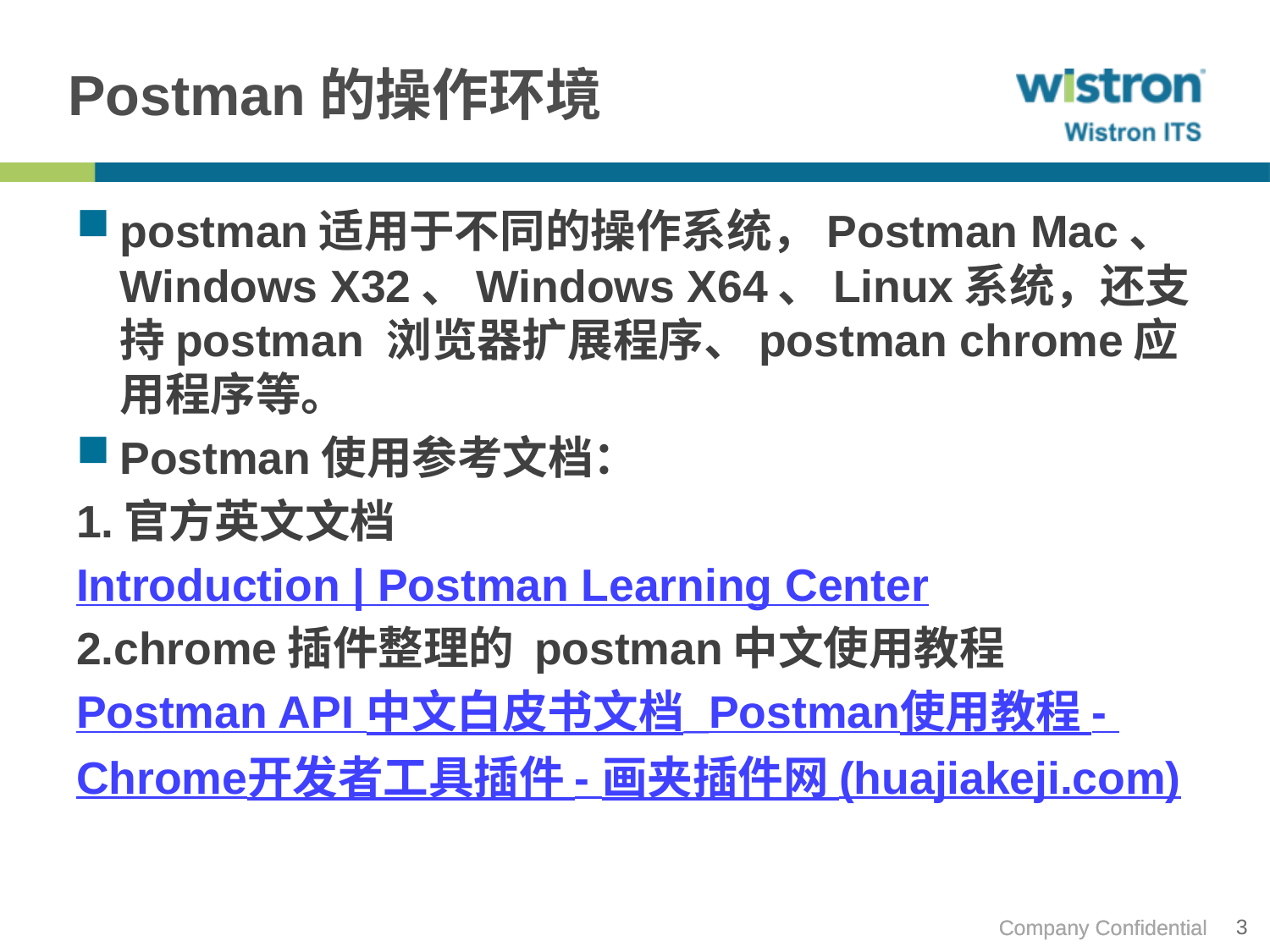

# Postman的操作环境
postman适用于不同的操作系统，Postman Mac、Windows X32、Windows X64、Linux系统，还支持postman 浏览器扩展程序、postman chrome应用程序等。
Postman使用参考文档：
1.官方英文文档
Introduction | Postman Learning Center
2.chrome插件整理的 postman中文使用教程
Postman API 中文白皮书文档_Postman使用教程 - Chrome开发者工具插件 - 画夹插件网 (huajiakeji.com)
3